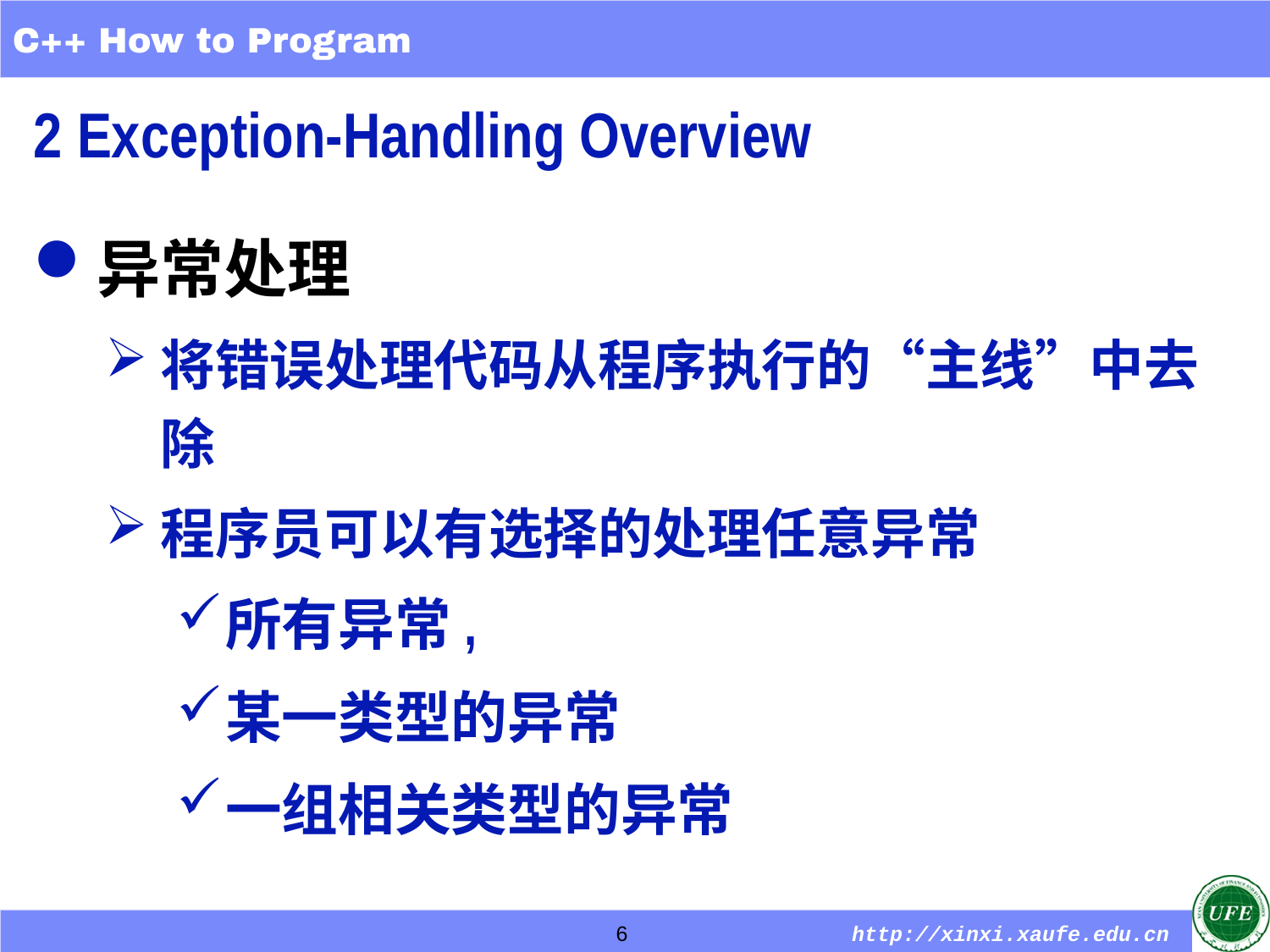

2 Exception-Handling Overview
异常处理
将错误处理代码从程序执行的“主线”中去除
程序员可以有选择的处理任意异常
所有异常,
某一类型的异常
一组相关类型的异常
6